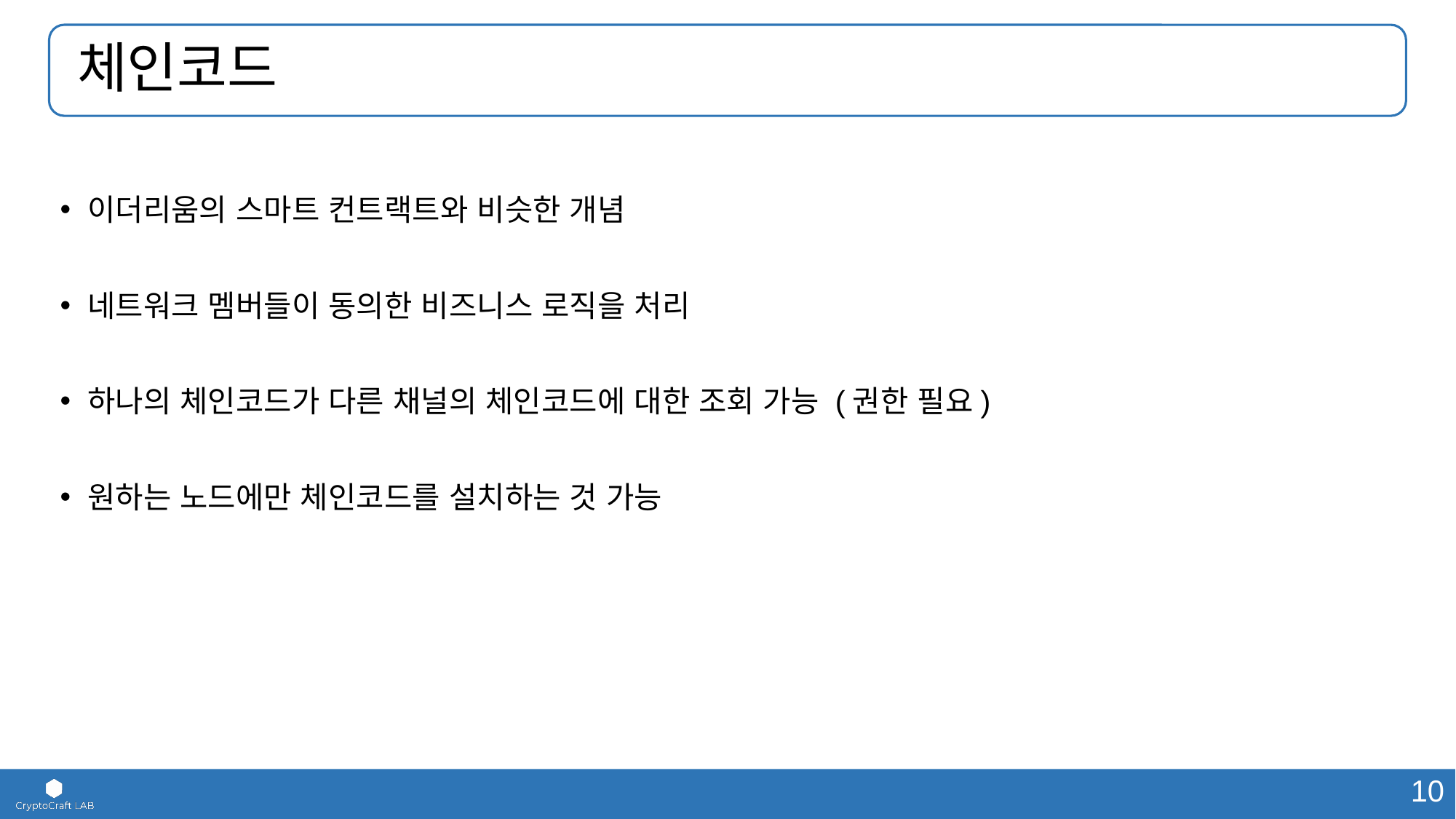

# 체인코드

이더리움의 스마트 컨트랙트와 비슷한 개념

네트워크 멤버들이 동의한 비즈니스 로직을 처리

하나의 체인코드가 다른 채널의 체인코드에 대한 조회 가능 (권한 필요)

원하는 노드에만 체인코드를 설치하는 것 가능